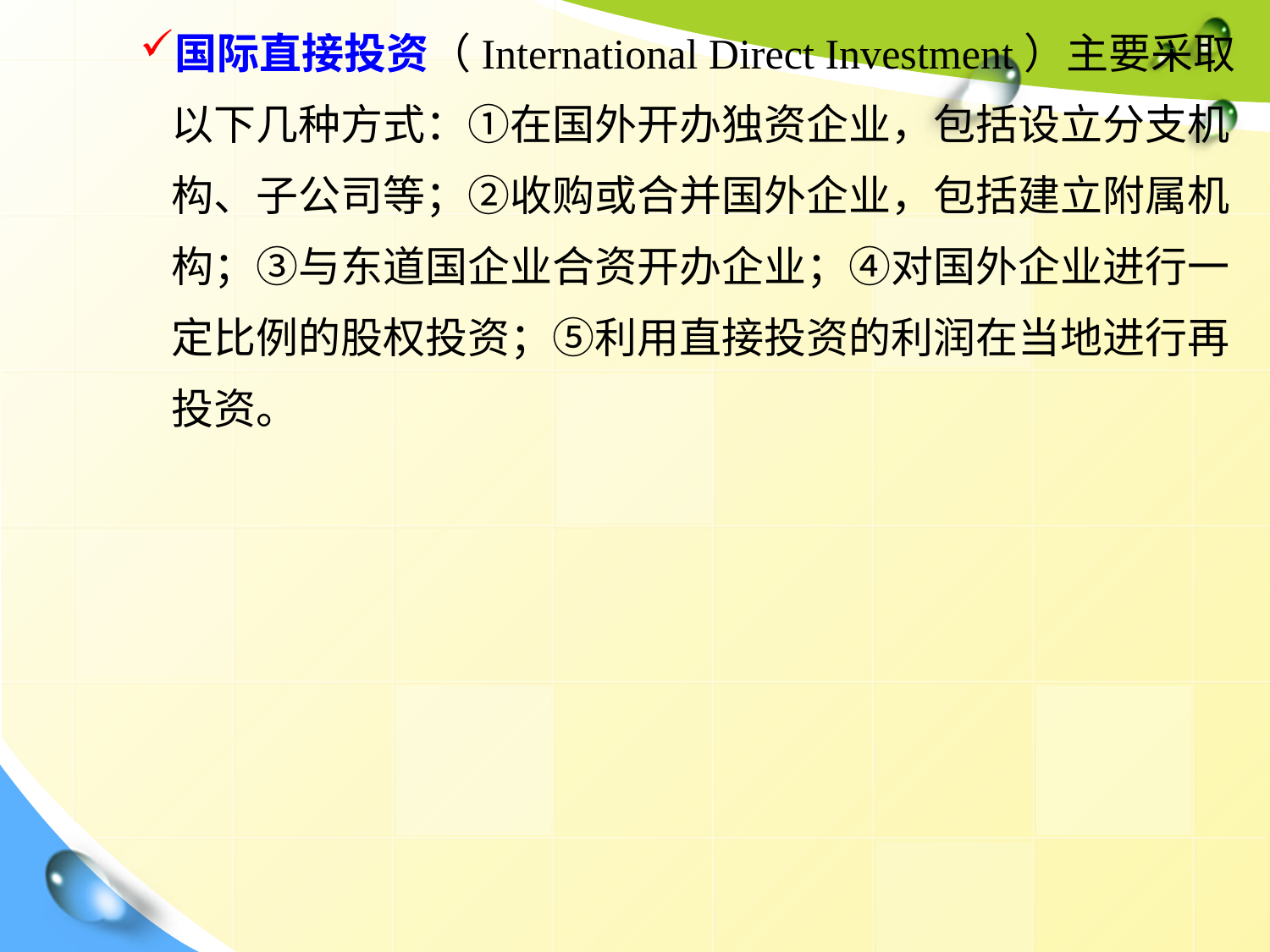

国际直接投资（International Direct Investment）主要采取以下几种方式：①在国外开办独资企业，包括设立分支机构、子公司等；②收购或合并国外企业，包括建立附属机构；③与东道国企业合资开办企业；④对国外企业进行一定比例的股权投资；⑤利用直接投资的利润在当地进行再投资。